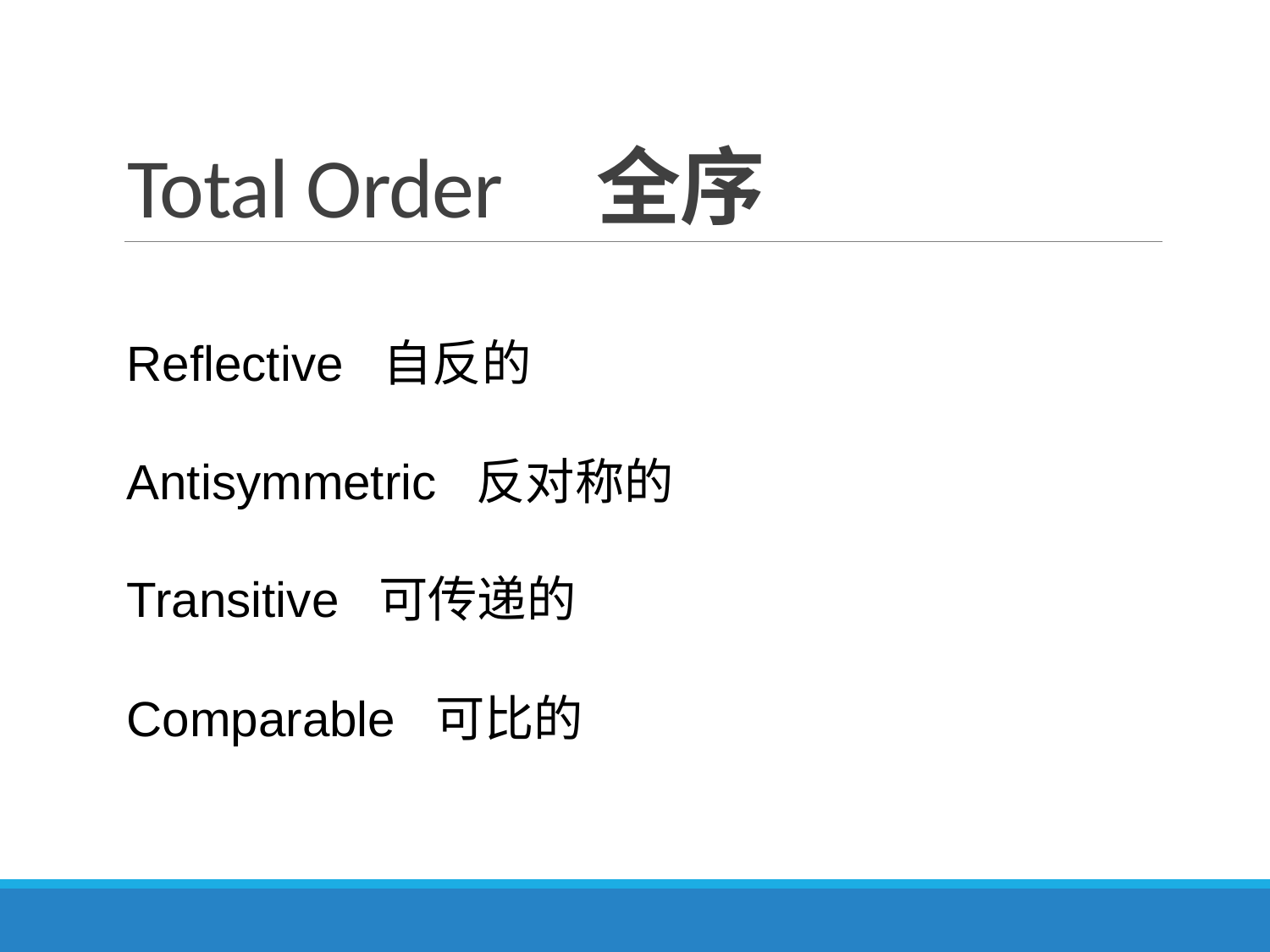

# Total Order    全序
Reflective  自反的
Antisymmetric  反对称的
Transitive  可传递的
Comparable  可比的